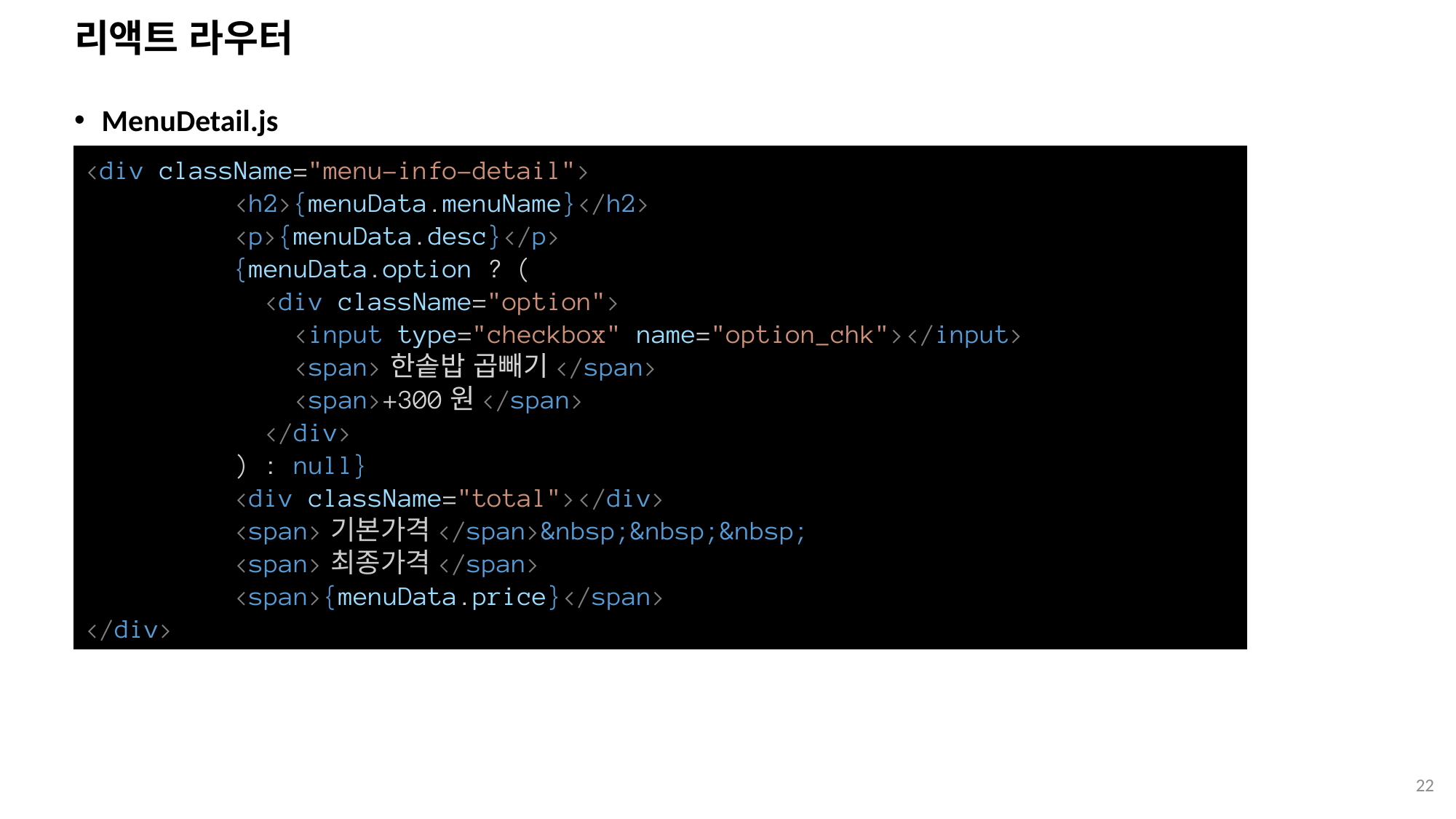

# 리액트 라우터
MenuDetail.js

<div className="menu-info-detail">
          <h2>{menuData.menuName}</h2>
          <p>{menuData.desc}</p>
          {menuData.option ? (
            <div className="option">
              <input type="checkbox" name="option_chk"></input>
              <span>한솥밥 곱빼기</span>
              <span>+300원</span>
            </div>
          ) : null}
          <div className="total"></div>
          <span>기본가격</span>&nbsp;&nbsp;&nbsp;
          <span>최종가격</span>
          <span>{menuData.price}</span>
</div>
22